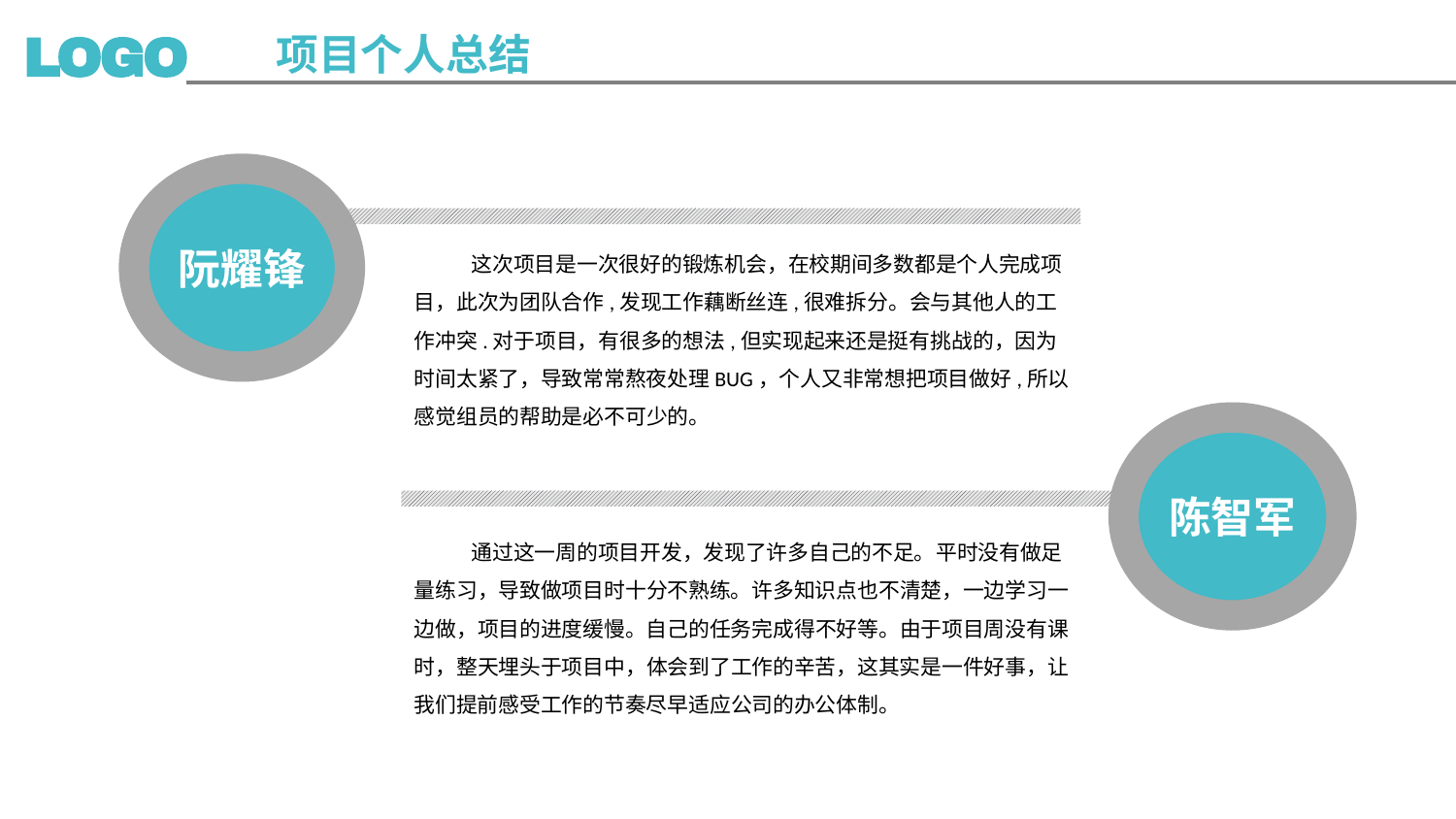

LOGO
项目个人总结
阮耀锋

这次项目是一次很好的锻炼机会，在校期间多数都是个人完成项目，此次为团队合作,发现工作藕断丝连,很难拆分。会与其他人的工作冲突.对于项目，有很多的想法,但实现起来还是挺有挑战的，因为时间太紧了，导致常常熬夜处理BUG，个人又非常想把项目做好,所以感觉组员的帮助是必不可少的。
陈智军

通过这一周的项目开发，发现了许多自己的不足。平时没有做足量练习，导致做项目时十分不熟练。许多知识点也不清楚，一边学习一边做，项目的进度缓慢。自己的任务完成得不好等。由于项目周没有课时，整天埋头于项目中，体会到了工作的辛苦，这其实是一件好事，让我们提前感受工作的节奏尽早适应公司的办公体制。